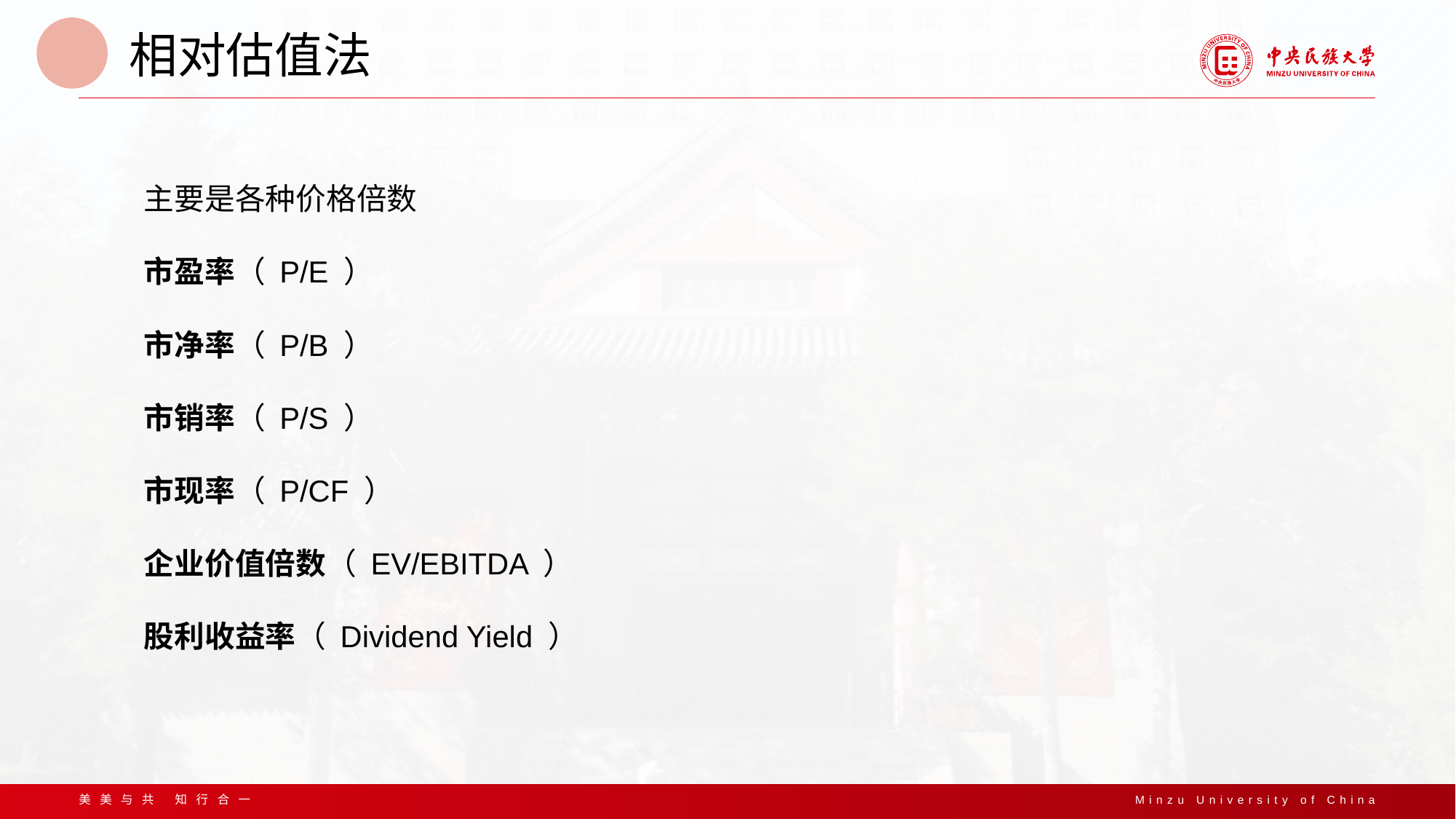

相对估值法
主要是各种价格倍数
市盈率（ P/E ）
市净率（ P/B ）
市销率（ P/S ）
市现率（ P/CF ）
企业价值倍数（ EV/EBITDA ）
股利收益率（ Dividend Yield ）
美美与共 知行合一
Minzu University of China